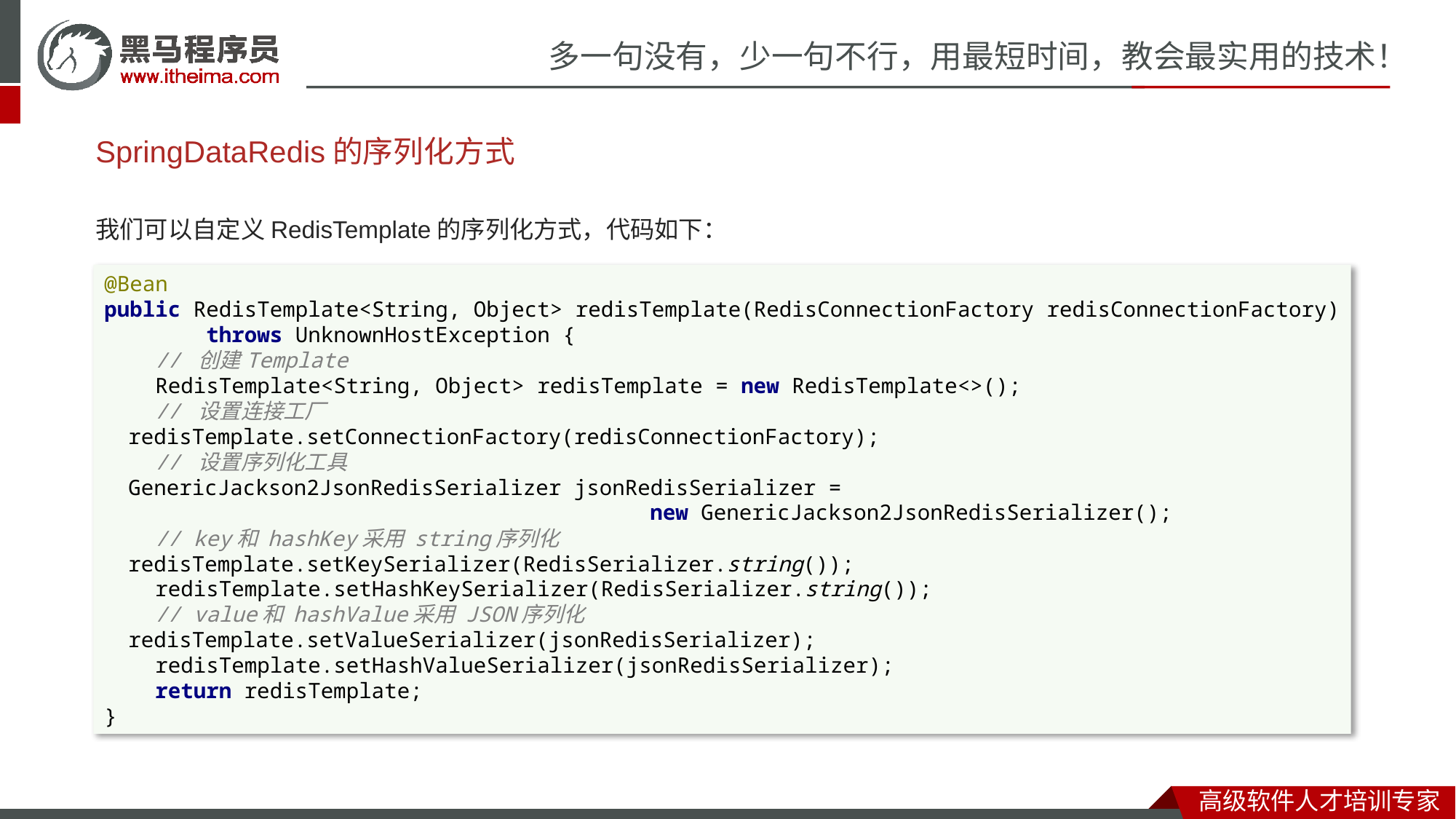

# SpringDataRedis的序列化方式
我们可以自定义RedisTemplate的序列化方式，代码如下：
@Bean
public RedisTemplate<String, Object> redisTemplate(RedisConnectionFactory redisConnectionFactory)
        throws UnknownHostException {
    // 创建Template
    RedisTemplate<String, Object> redisTemplate = new RedisTemplate<>();
    // 设置连接工厂
    redisTemplate.setConnectionFactory(redisConnectionFactory);
    // 设置序列化工具
    GenericJackson2JsonRedisSerializer jsonRedisSerializer =
					new GenericJackson2JsonRedisSerializer();
    // key和 hashKey采用 string序列化
    redisTemplate.setKeySerializer(RedisSerializer.string());
    redisTemplate.setHashKeySerializer(RedisSerializer.string());
    // value和 hashValue采用 JSON序列化
    redisTemplate.setValueSerializer(jsonRedisSerializer);
    redisTemplate.setHashValueSerializer(jsonRedisSerializer);
    return redisTemplate;
}